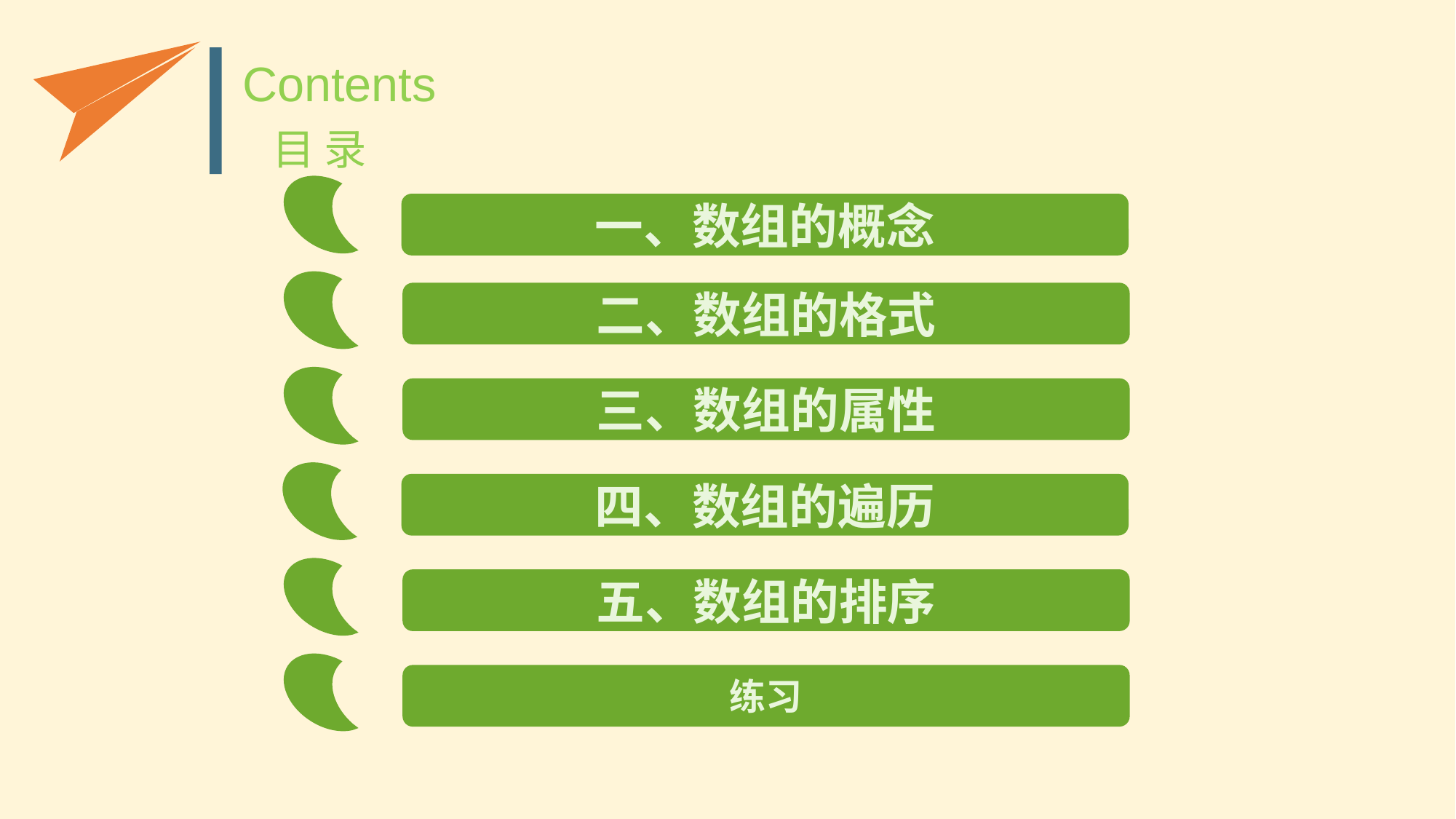

Contents

目 录

一、数组的概念

二、数组的格式

三、数组的属性

四、数组的遍历

五、数组的排序

练习